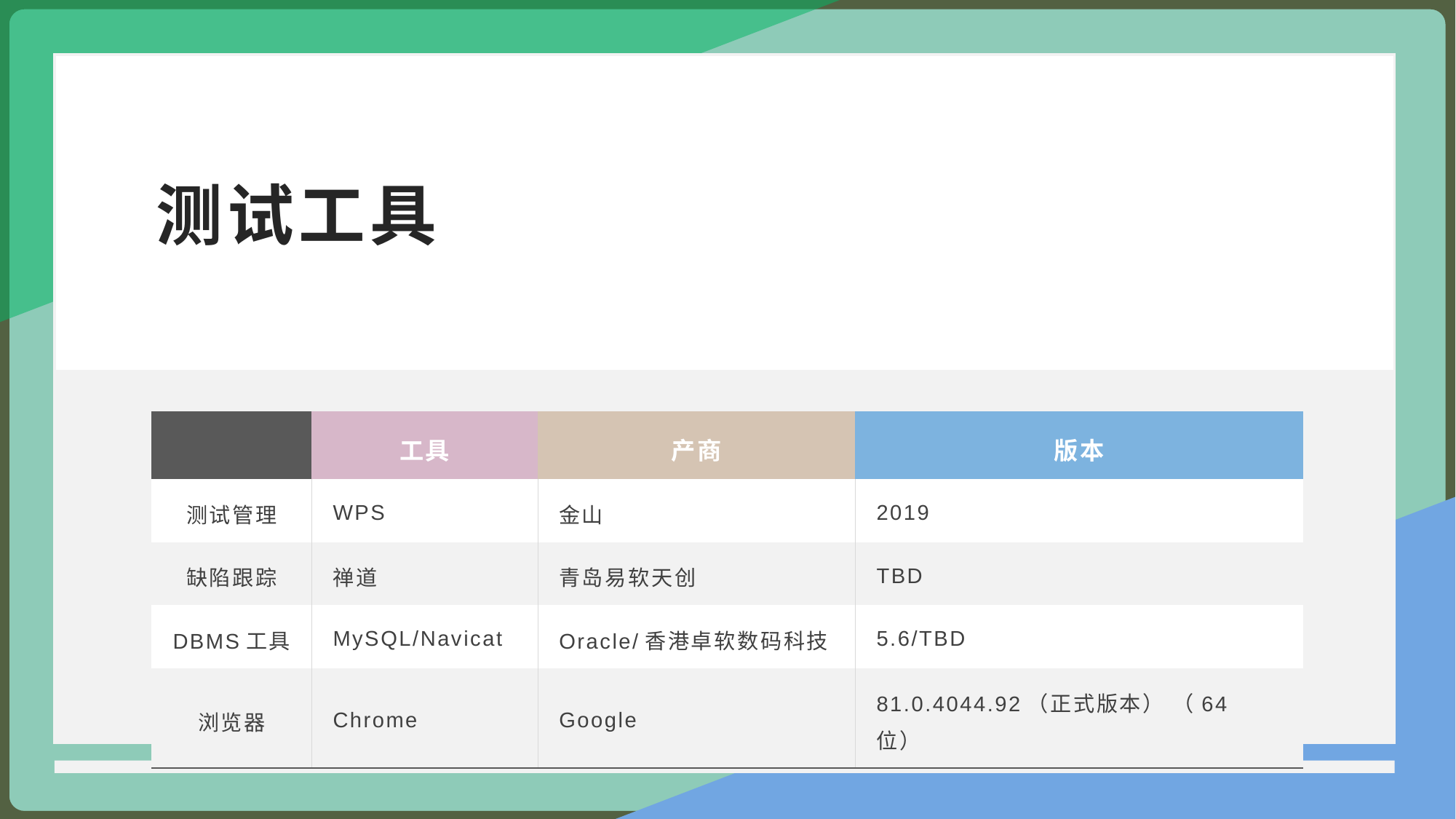

测试工具

|  | 工具 | 产商 | 版本 |
| --- | --- | --- | --- |
| 测试管理 | WPS | 金山 | 2019 |
| 缺陷跟踪 | 禅道 | 青岛易软天创 | TBD |
| DBMS工具 | MySQL/Navicat | Oracle/香港卓软数码科技 | 5.6/TBD |
| 浏览器 | Chrome | Google | 81.0.4044.92（正式版本） （64 位） |